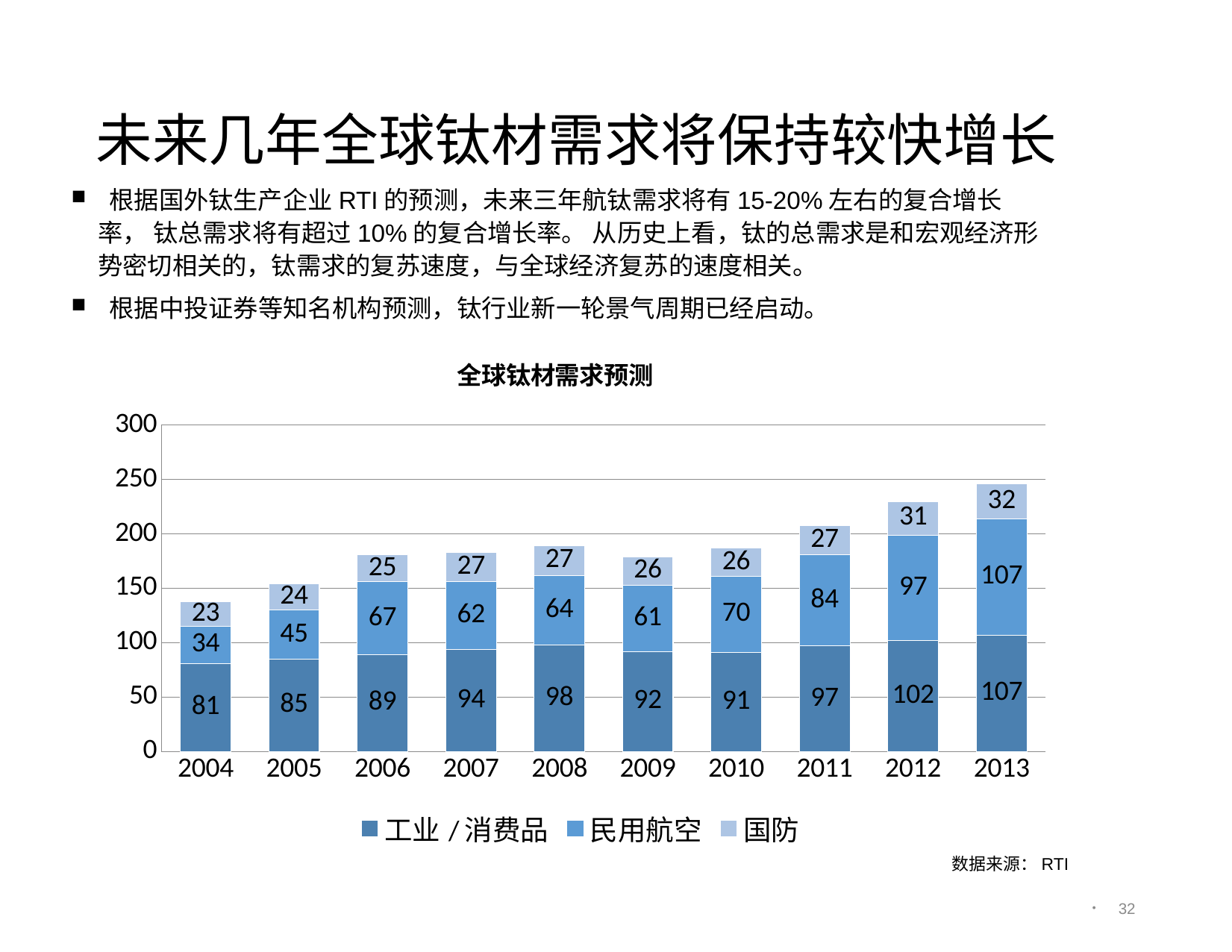

# 未来几年全球钛材需求将保持较快增长
 根据国外钛生产企业RTI的预测，未来三年航钛需求将有15-20%左右的复合增长率， 钛总需求将有超过10%的复合增长率。 从历史上看，钛的总需求是和宏观经济形势密切相关的，钛需求的复苏速度，与全球经济复苏的速度相关。
 根据中投证券等知名机构预测，钛行业新一轮景气周期已经启动。

### Chart: 全球钛材需求预测

| Category | 工业/消费品 | 民用航空 | 国防 |
|---|---|---|---|
| 2004 | 81.0 | 34.0 | 23.0 |
| 2005 | 85.0 | 45.0 | 24.0 |
| 2006 | 89.0 | 67.0 | 25.0 |
| 2007 | 94.0 | 62.0 | 27.0 |
| 2008 | 98.0 | 64.0 | 27.0 |
| 2009 | 92.0 | 61.0 | 26.0 |
| 2010 | 91.0 | 70.0 | 26.0 |
| 2011 | 97.0 | 84.0 | 27.0 |
| 2012 | 102.0 | 97.0 | 31.0 |
| 2013 | 107.0 | 107.0 | 32.0 |
数据来源：RTI
32